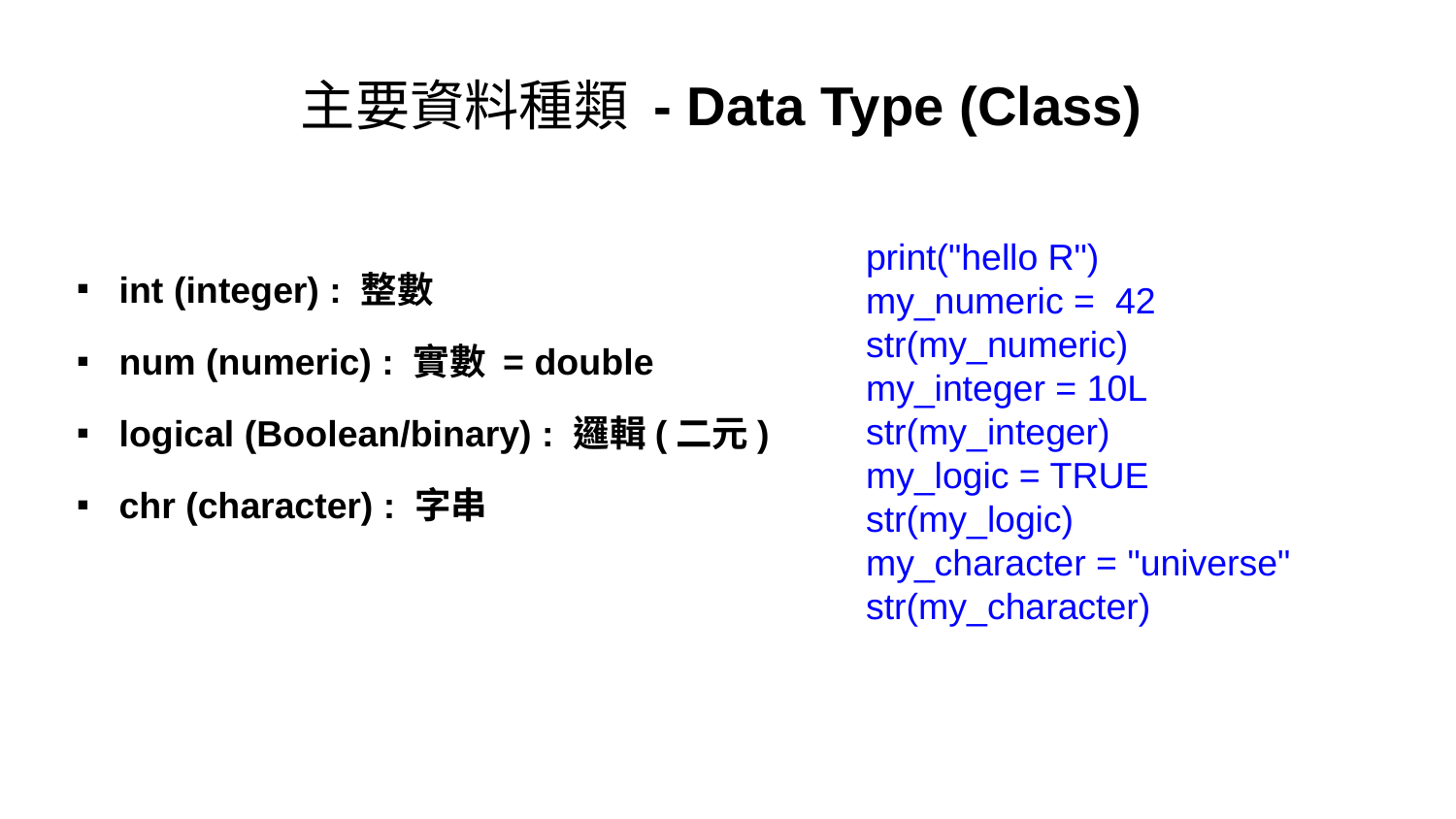

# 主要資料種類 - Data Type (Class)
print("hello R")
my_numeric =  42
str(my_numeric)
my_integer = 10L
str(my_integer)
my_logic = TRUE
str(my_logic)
my_character = "universe"
str(my_character)
int (integer) : 整數
num (numeric) : 實數 = double
logical (Boolean/binary) : 邏輯(二元)
chr (character) : 字串